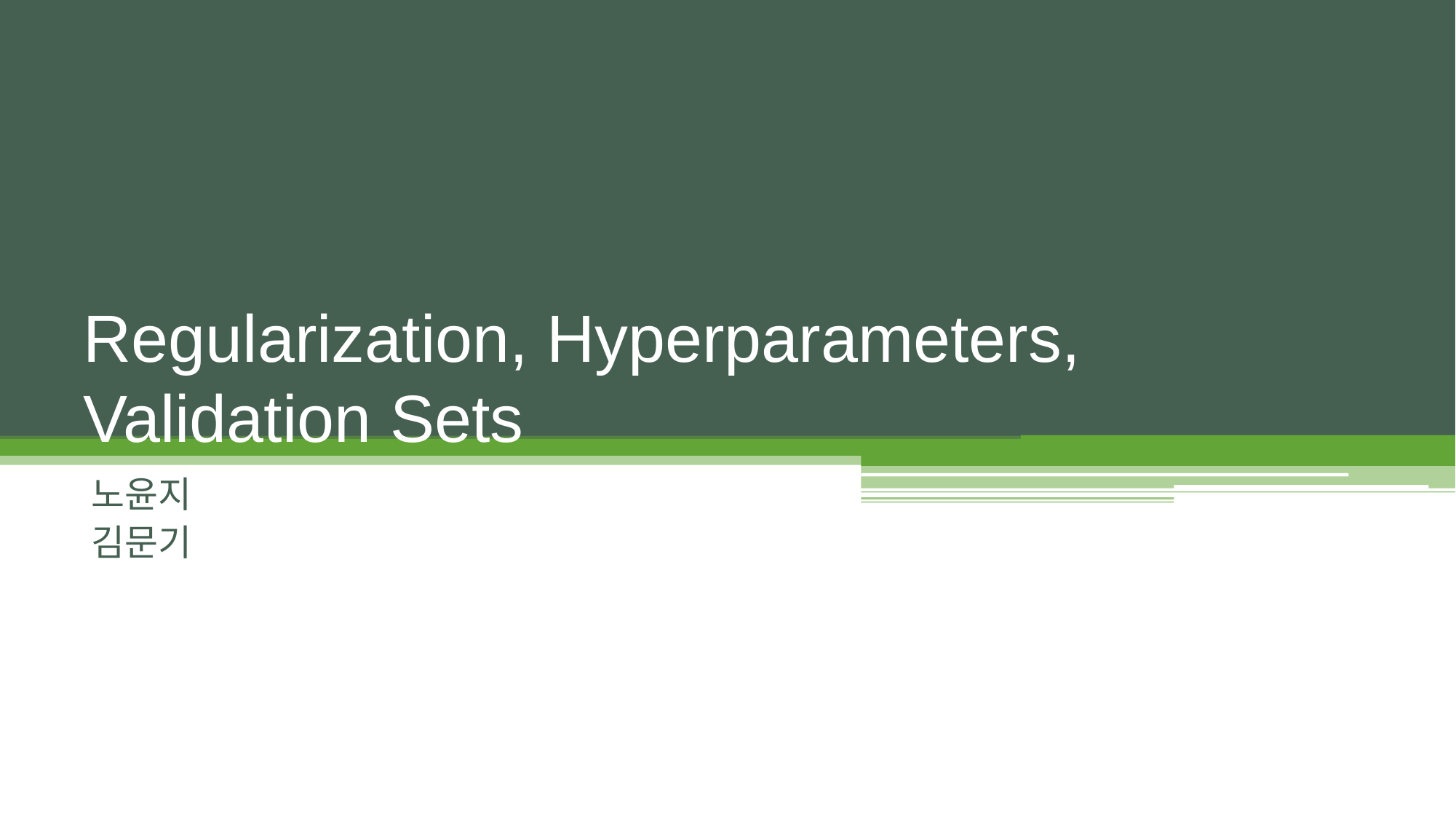

# Regularization, Hyperparameters, Validation Sets
노윤지
김문기